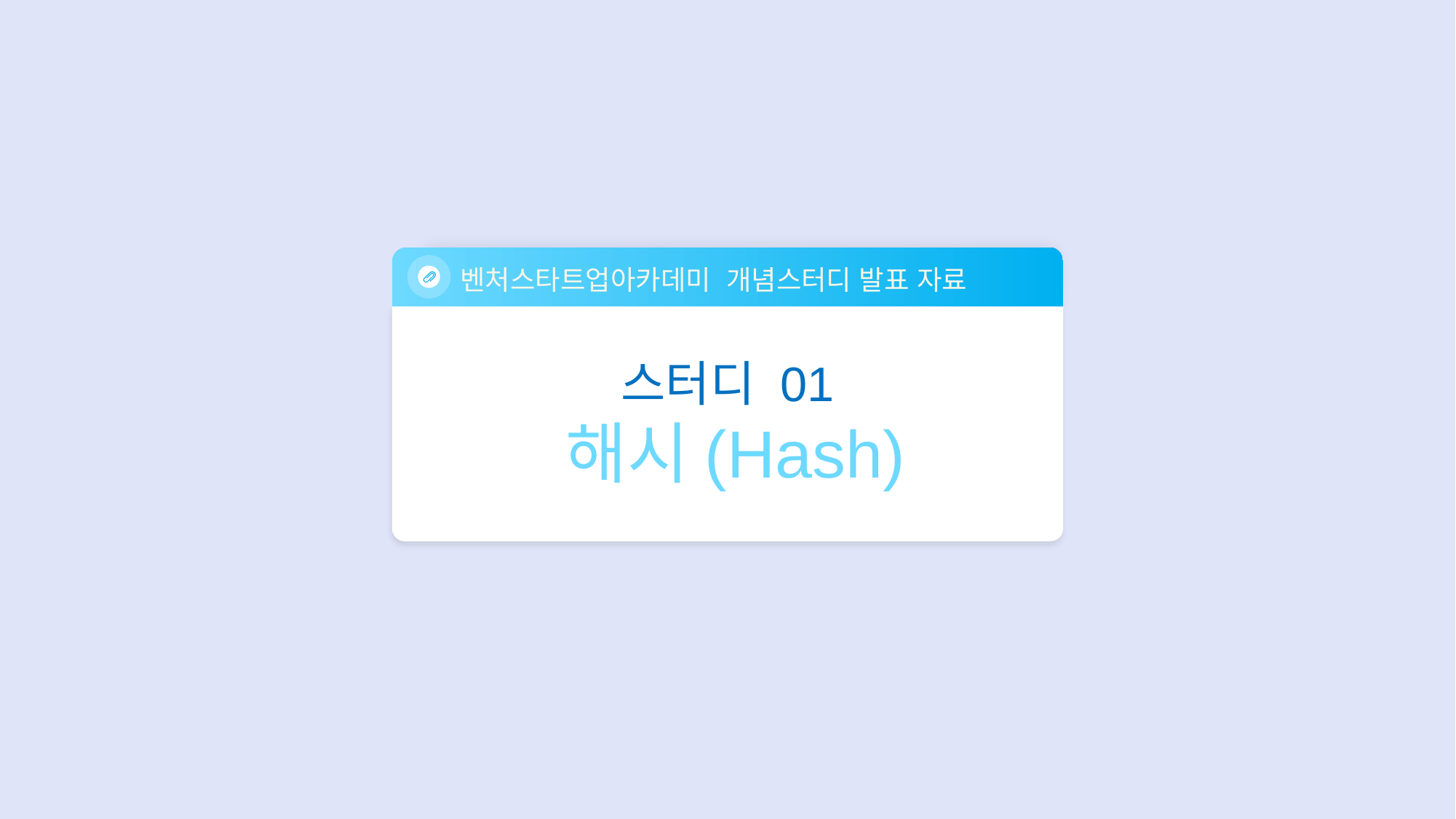

벤처스타트업아카데미  개념스터디 발표 자료

스터디 01
 해시(Hash)